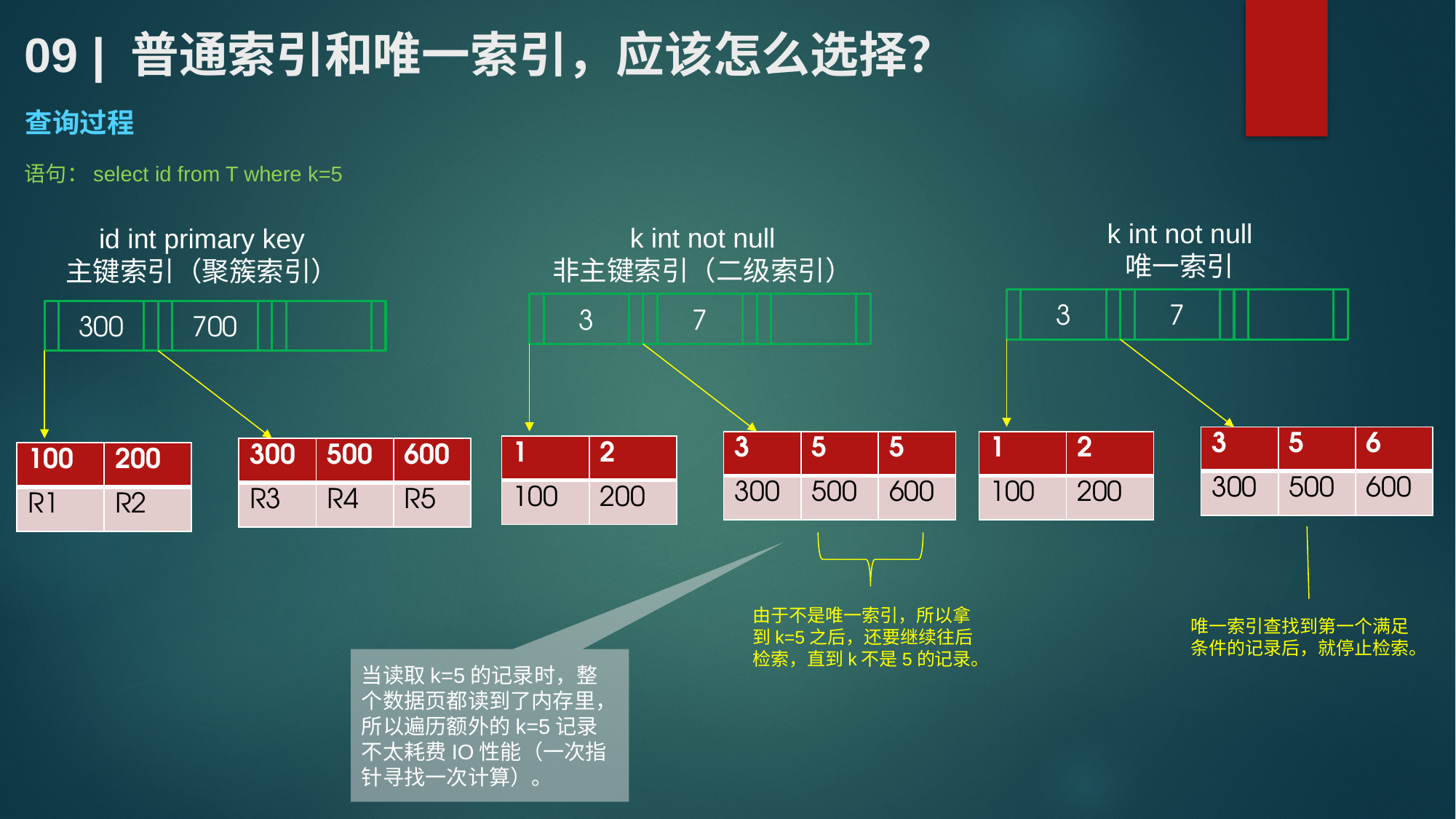

# 09 | 普通索引和唯一索引，应该怎么选择？
查询过程
语句：select id from T where k=5
k int not null
唯一索引
k int not null
非主键索引（二级索引）
id int primary key
主键索引（聚簇索引）
3
7

3
7

300
700

| 3 | 5 | 6 |
| --- | --- | --- |
| 300 | 500 | 600 |
| 3 | 5 | 5 |
| --- | --- | --- |
| 300 | 500 | 600 |
| 1 | 2 |
| --- | --- |
| 100 | 200 |
| 1 | 2 |
| --- | --- |
| 100 | 200 |
| 300 | 500 | 600 |
| --- | --- | --- |
| R3 | R4 | R5 |
| 100 | 200 |
| --- | --- |
| R1 | R2 |

由于不是唯一索引，所以拿到k=5之后，还要继续往后检索，直到k不是5的记录。
唯一索引查找到第一个满足条件的记录后，就停止检索。
当读取k=5的记录时，整个数据页都读到了内存里，所以遍历额外的k=5记录不太耗费IO性能（一次指针寻找一次计算）。